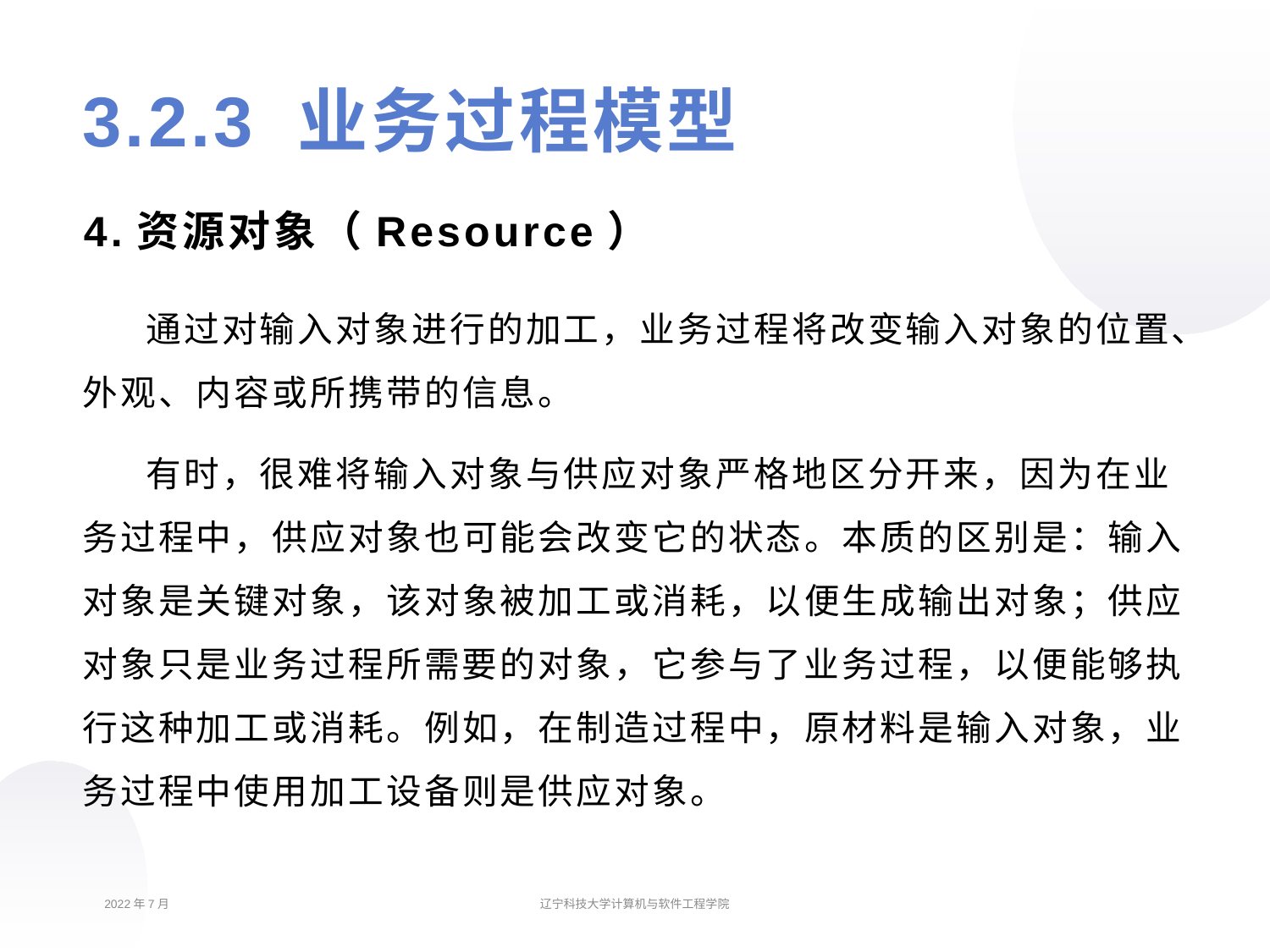

# 3.2.3 业务过程模型
4.资源对象（Resource）

通过对输入对象进行的加工，业务过程将改变输入对象的位置、外观、内容或所携带的信息。
有时，很难将输入对象与供应对象严格地区分开来，因为在业务过程中，供应对象也可能会改变它的状态。本质的区别是：输入对象是关键对象，该对象被加工或消耗，以便生成输出对象；供应对象只是业务过程所需要的对象，它参与了业务过程，以便能够执行这种加工或消耗。例如，在制造过程中，原材料是输入对象，业务过程中使用加工设备则是供应对象。

2022年7月
辽宁科技大学计算机与软件工程学院
61